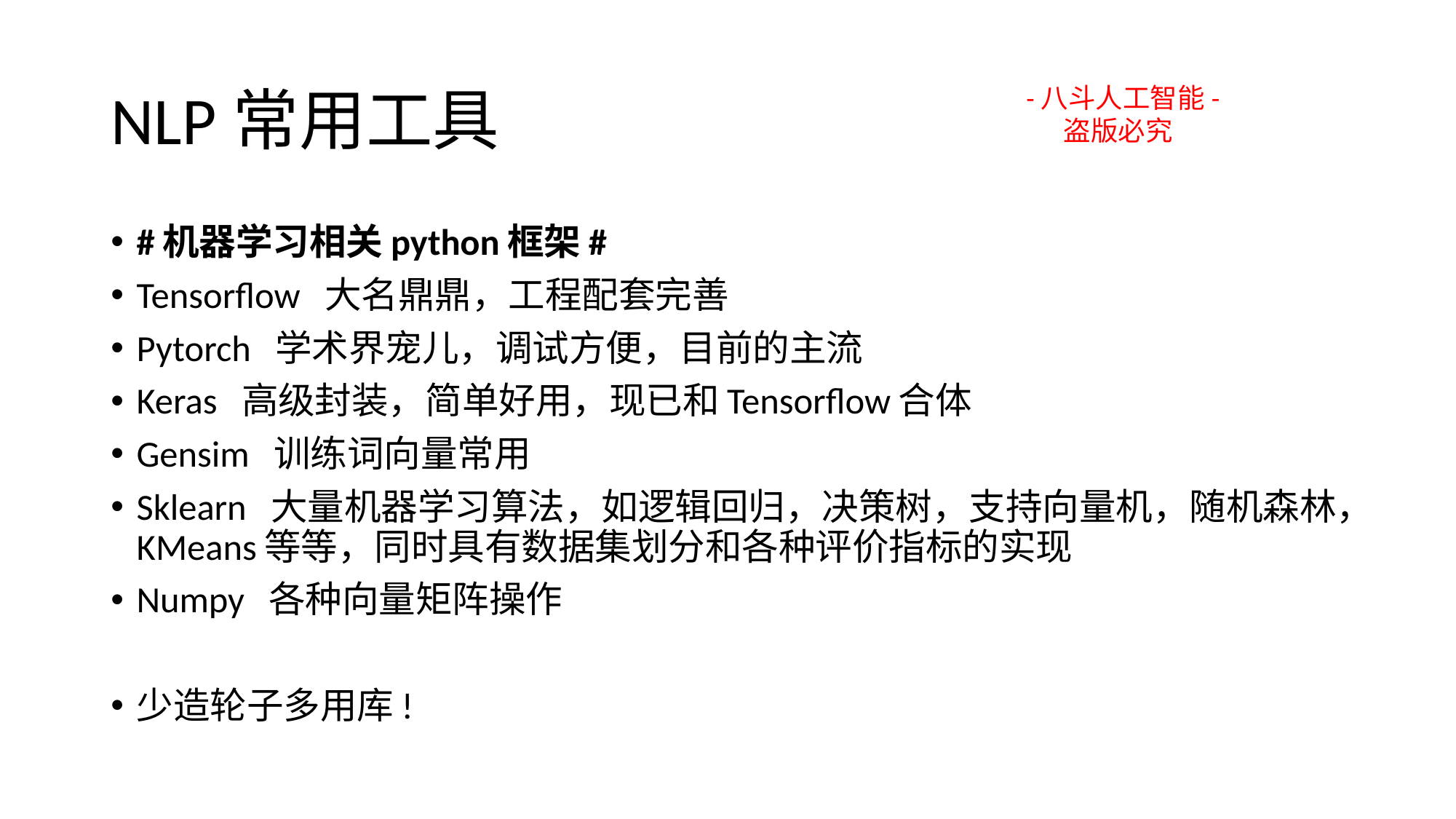

# NLP常用工具
-八斗人工智能-
     盗版必究
#机器学习相关python框架#
Tensorflow  大名鼎鼎，工程配套完善
Pytorch  学术界宠儿，调试方便，目前的主流
Keras  高级封装，简单好用，现已和Tensorflow合体
Gensim  训练词向量常用
Sklearn  大量机器学习算法，如逻辑回归，决策树，支持向量机，随机森林，KMeans等等，同时具有数据集划分和各种评价指标的实现
Numpy  各种向量矩阵操作

少造轮子多用库!